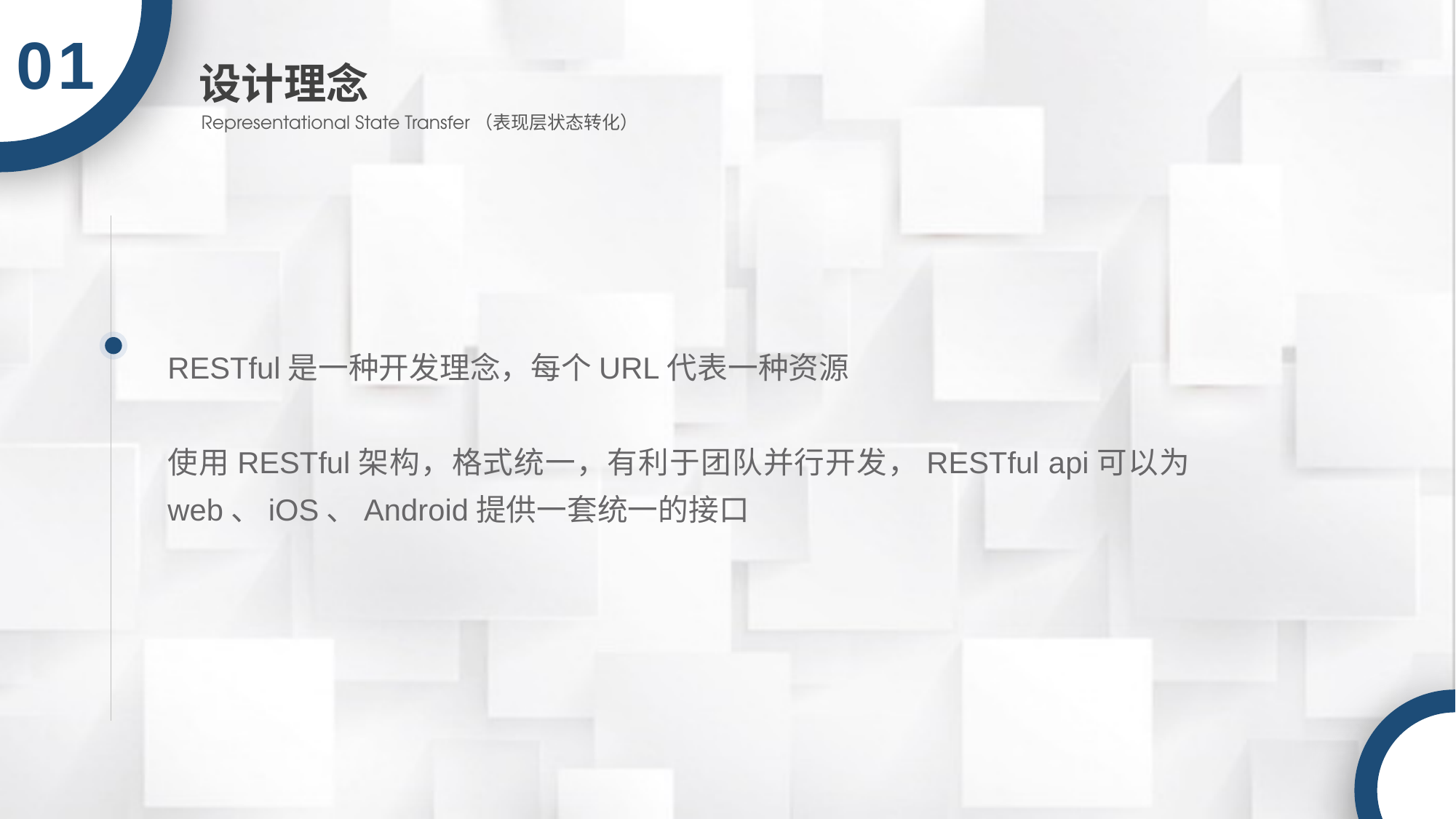

01
设计理念
Representational State Transfer（表现层状态转化）

RESTful是一种开发理念，每个URL代表一种资源

使用RESTful架构，格式统一，有利于团队并行开发，RESTful api可以为web、iOS、Android提供一套统一的接口